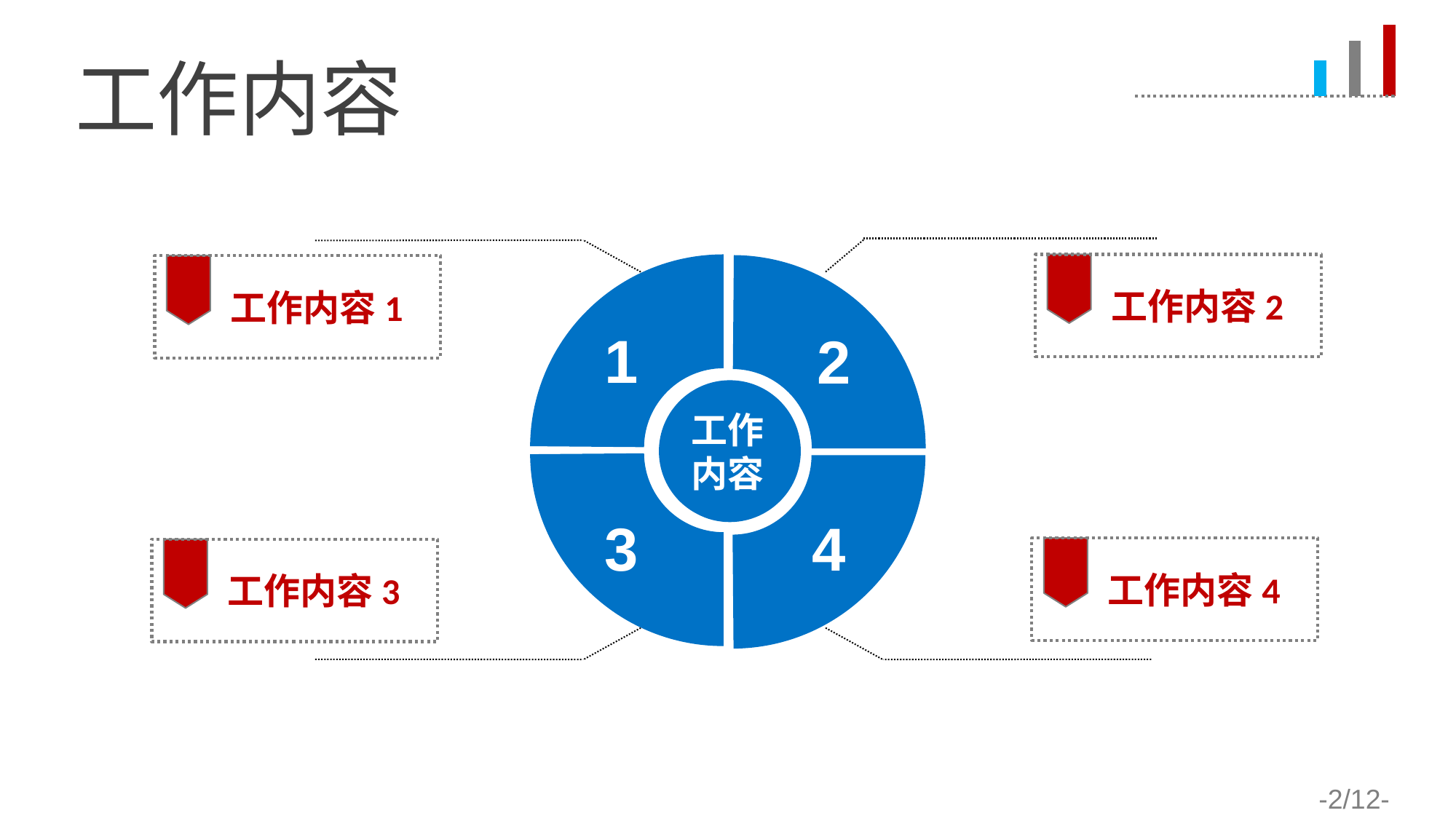

工作内容

1
工作内容2

1
工作内容1
7
1
1
2

2
工作
内容
6

3
4
5

1
工作内容4

1
工作内容3